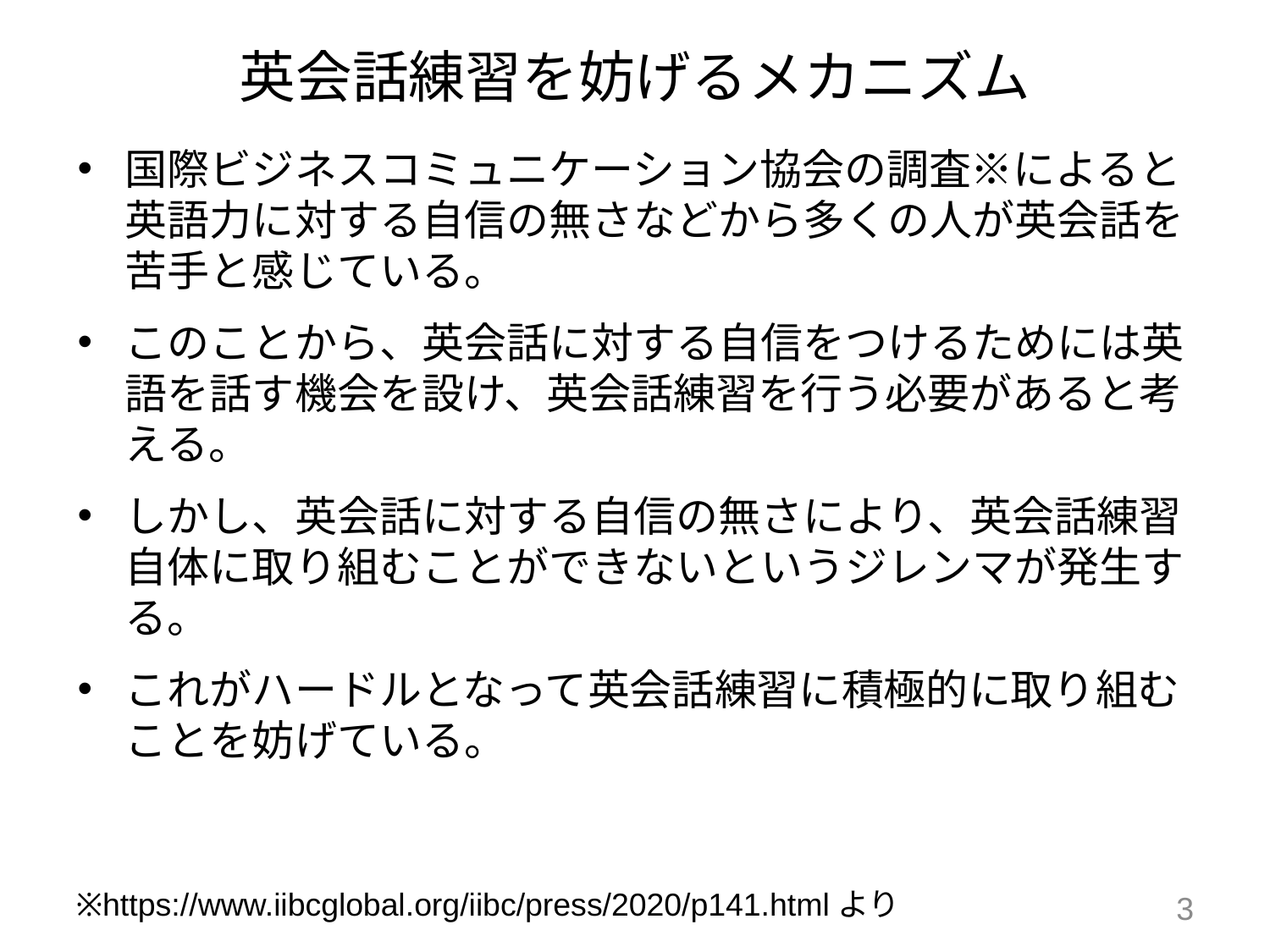

# 英会話練習を妨げるメカニズム
国際ビジネスコミュニケーション協会の調査※によると英語力に対する自信の無さなどから多くの人が英会話を苦手と感じている。
このことから、英会話に対する自信をつけるためには英語を話す機会を設け、英会話練習を行う必要があると考える。
しかし、英会話に対する自信の無さにより、英会話練習自体に取り組むことができないというジレンマが発生する。
これがハードルとなって英会話練習に積極的に取り組むことを妨げている。
※https://www.iibcglobal.org/iibc/press/2020/p141.htmlより
3